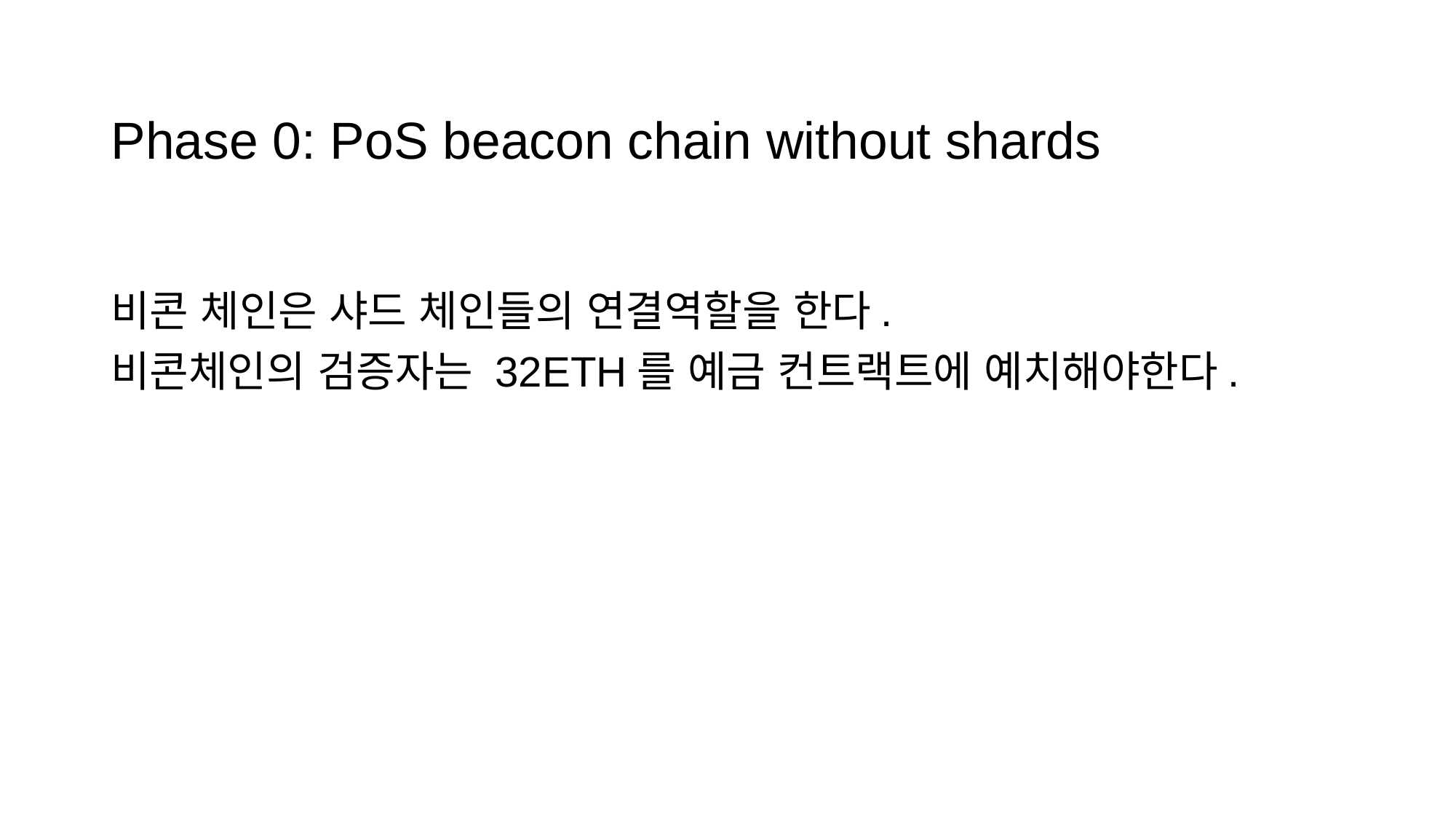

# Phase 0: PoS beacon chain without shards

비콘 체인은 샤드 체인들의 연결역할을 한다.
비콘체인의 검증자는 32ETH를 예금 컨트랙트에 예치해야한다.